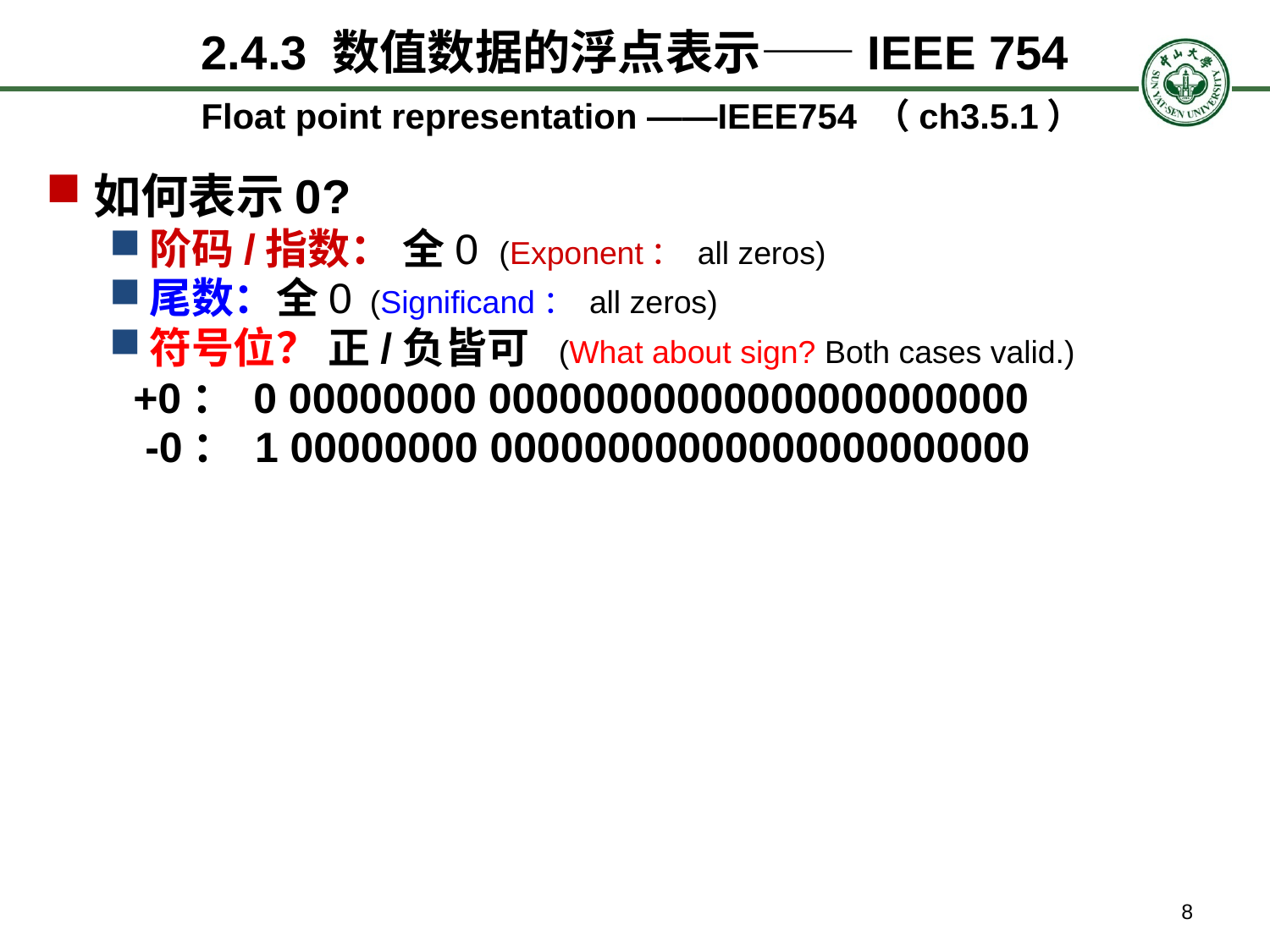

# 2.4.3 数值数据的浮点表示——IEEE 754 Float point representation ——IEEE754 （ch3.5.1）
如何表示0?
阶码/指数： 全0  (Exponent： all zeros)
尾数：全0  (Significand： all zeros)
符号位？ 正/负皆可  (What about sign? Both cases valid.)
  +0： 0 00000000 00000000000000000000000
   -0： 1 00000000 00000000000000000000000